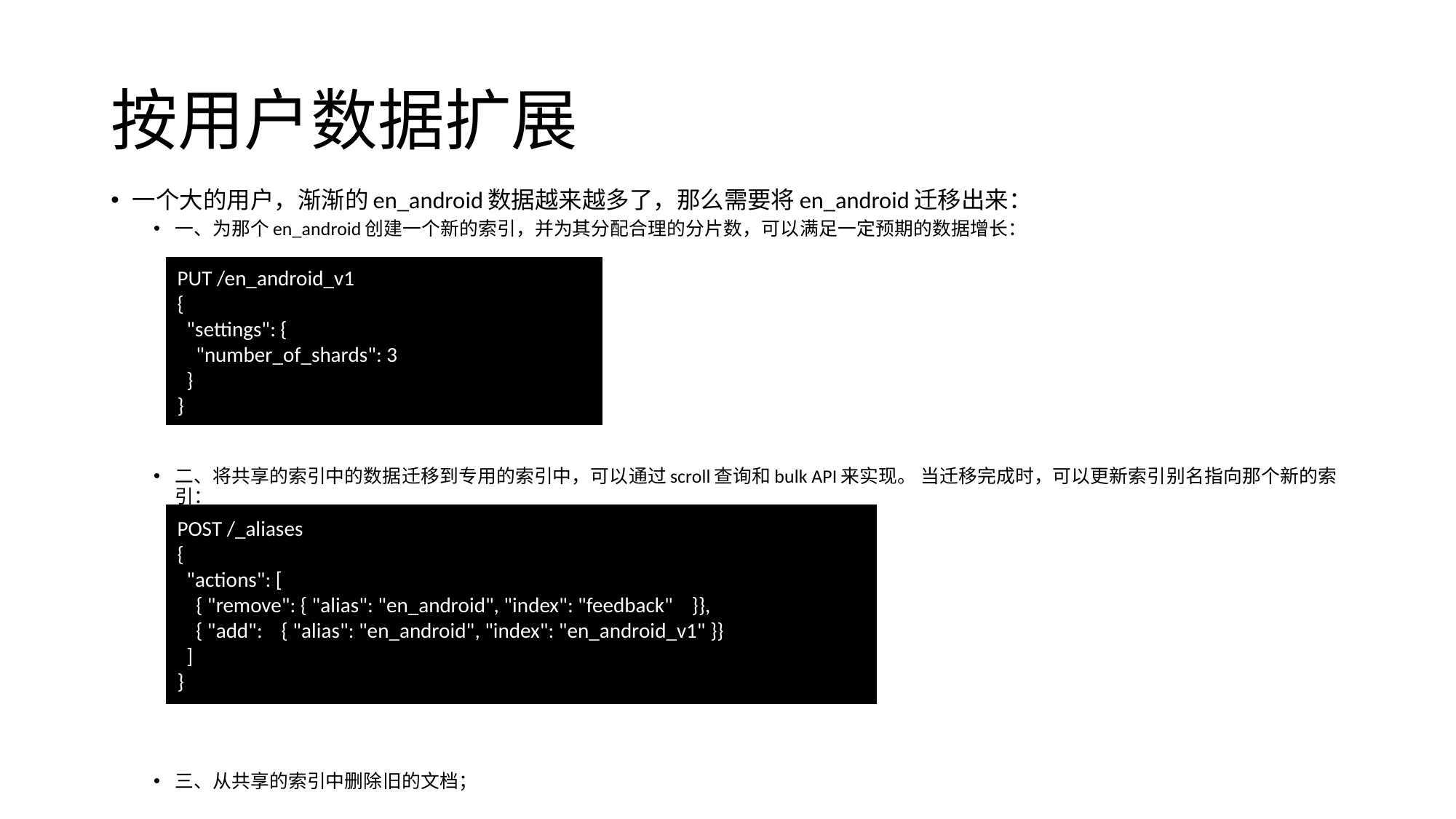

# 按用户数据扩展
一个大的用户，渐渐的en_android数据越来越多了，那么需要将en_android迁移出来：
一、为那个en_android创建一个新的索引，并为其分配合理的分片数，可以满足一定预期的数据增长：

二、将共享的索引中的数据迁移到专用的索引中，可以通过scroll查询和bulk API来实现。 当迁移完成时，可以更新索引别名指向那个新的索引：

三、从共享的索引中删除旧的文档；

PUT /en_android_v1
{
  "settings": {
    "number_of_shards": 3
  }
}
POST /_aliases
{
  "actions": [
    { "remove": { "alias": "en_android", "index": "feedback"    }},
    { "add":    { "alias": "en_android", "index": "en_android_v1" }}
  ]
}